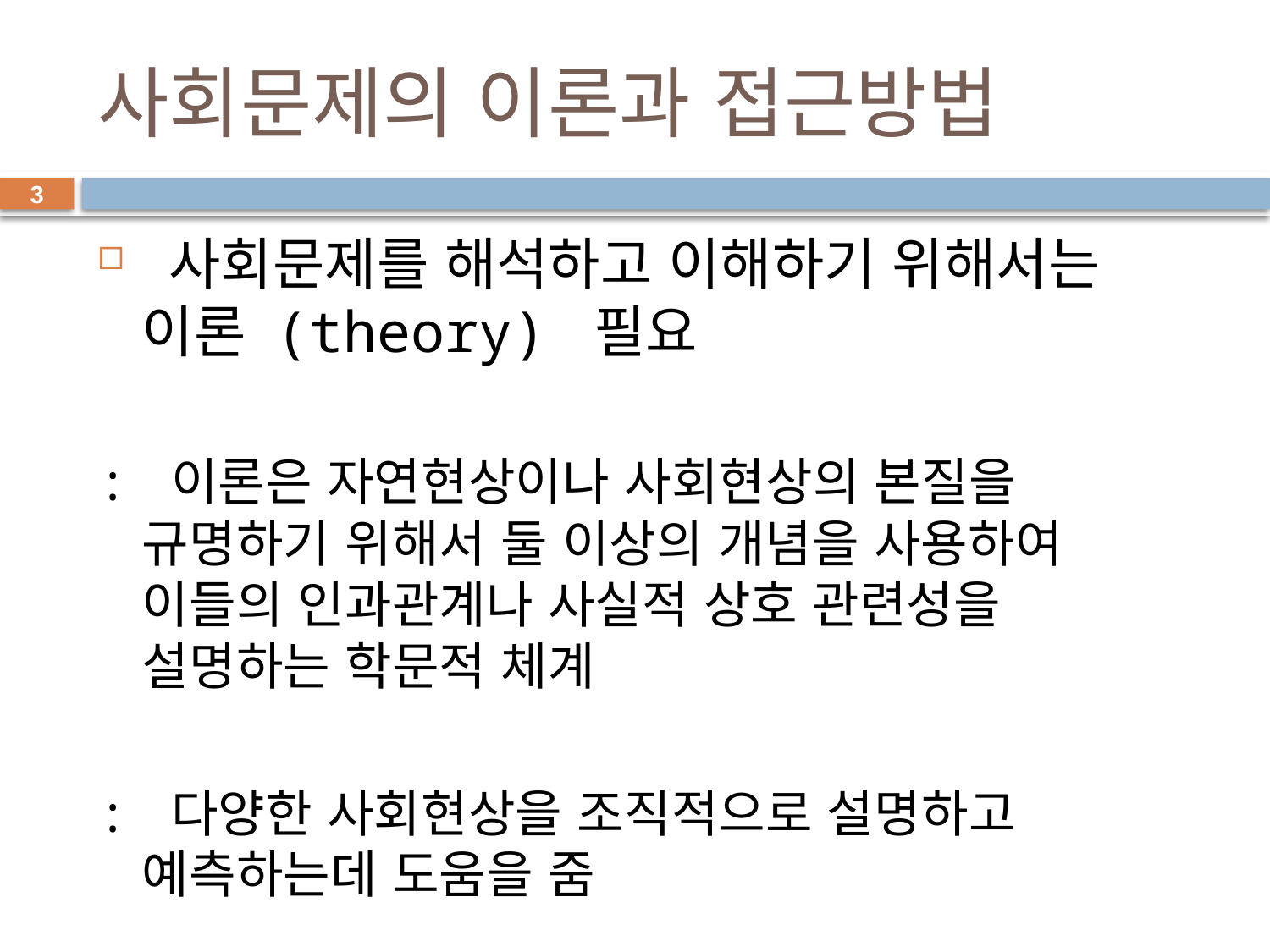

# 사회문제의 이론과 접근방법
3
 사회문제를 해석하고 이해하기 위해서는 이론 (theory) 필요

: 이론은 자연현상이나 사회현상의 본질을 규명하기 위해서 둘 이상의 개념을 사용하여 이들의 인과관계나 사실적 상호 관련성을 설명하는 학문적 체계

: 다양한 사회현상을 조직적으로 설명하고 예측하는데 도움을 줌